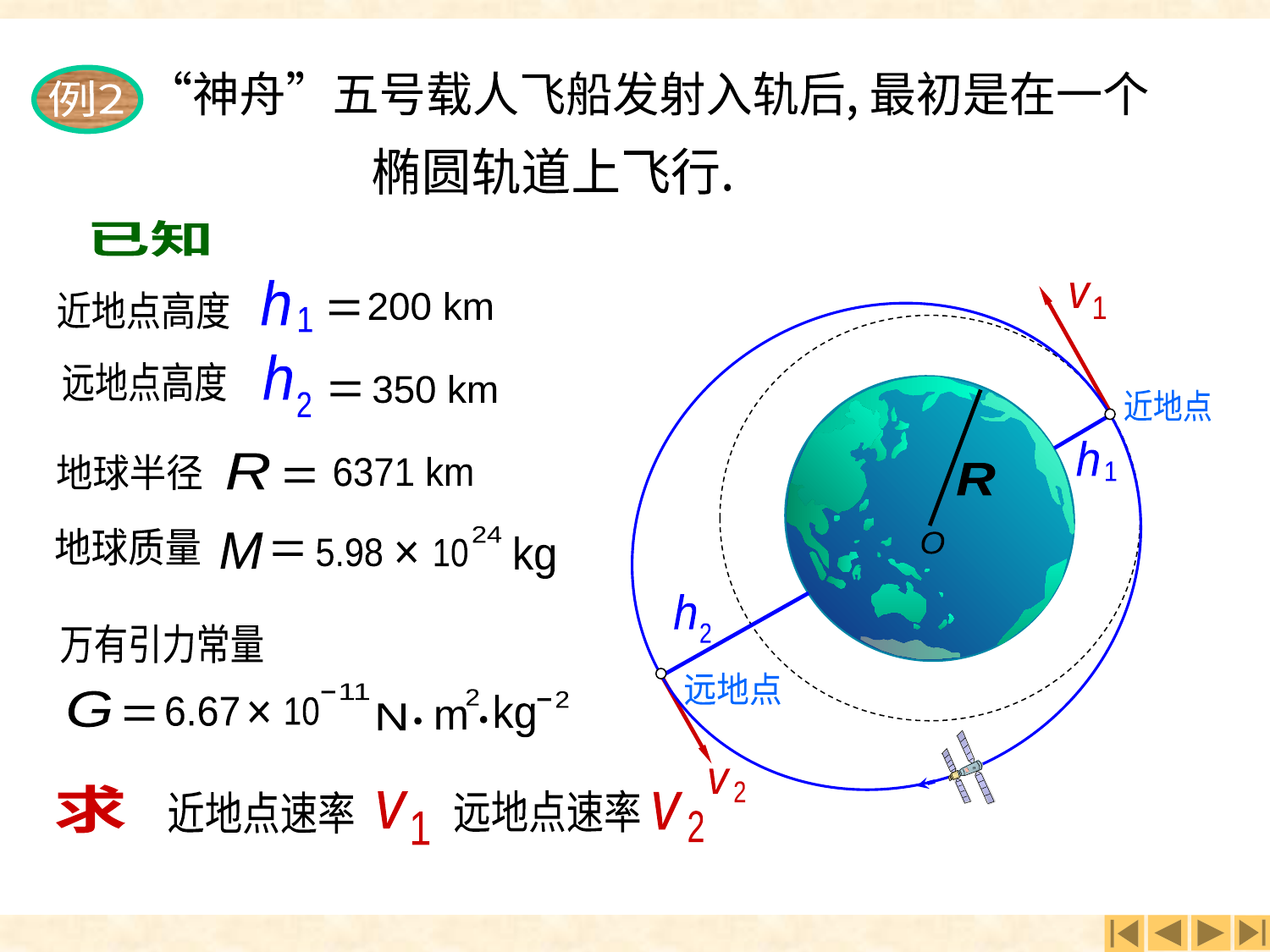

综合应用

例2
“神舟”五号载人飞船发射入轨后, 最初是在一个
椭圆轨道上飞行.
已知
h
1
近地点高度
200 km
=
h
2
远地点高度
350 km
=
R
地球半径
6371 km
=
24
地球质量
M
kg
5.98
10
=
×
万有引力常量
11
2

G
2
kg
6.67
10

×
N
=
m

v

1

近地点

h
1
R
O

h
2

远地点

v
2

求
远地点速率
近地点速率
v
1
v
2